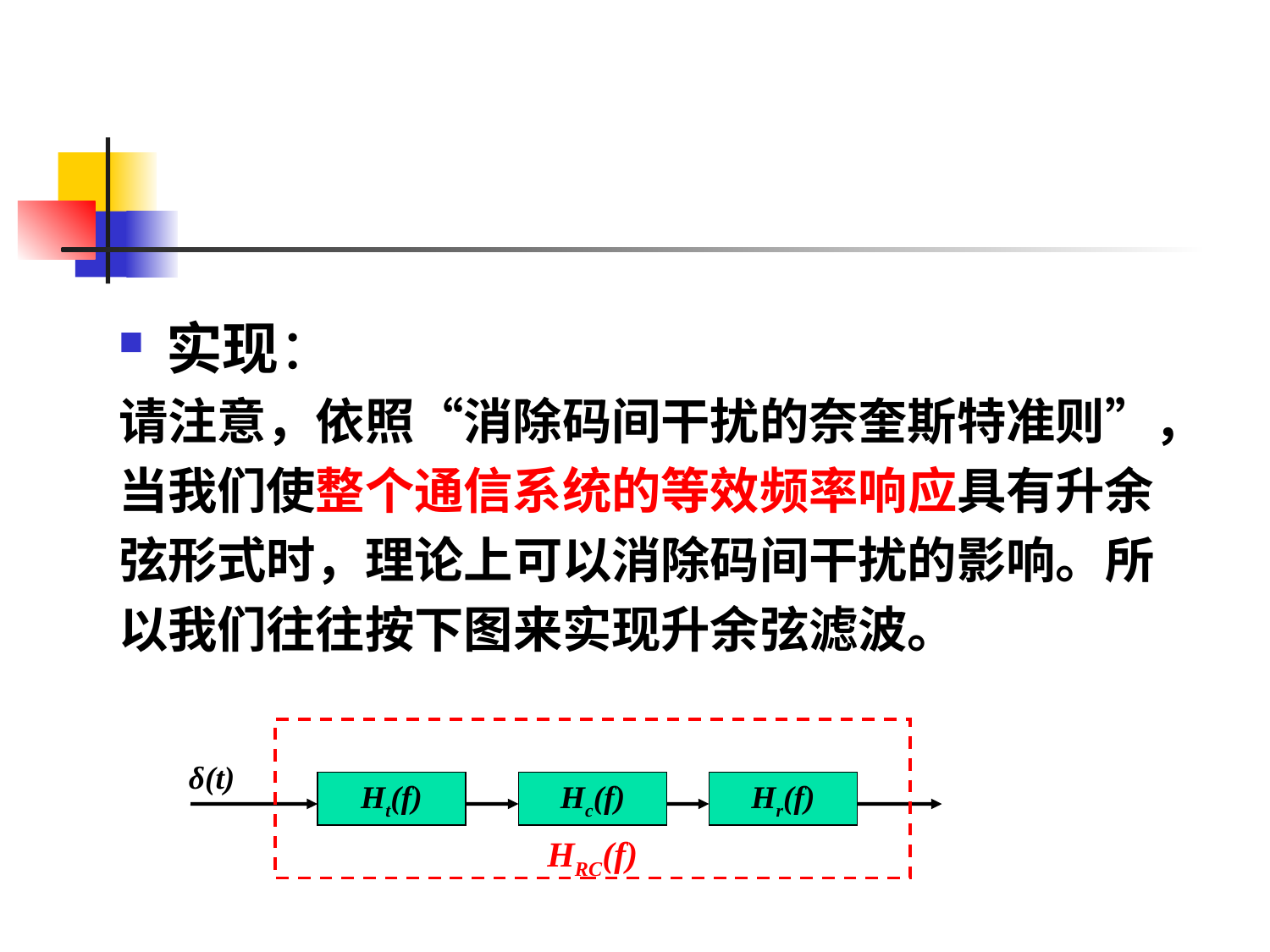

#
实现：
请注意，依照“消除码间干扰的奈奎斯特准则”，
当我们使整个通信系统的等效频率响应具有升余
弦形式时，理论上可以消除码间干扰的影响。所
以我们往往按下图来实现升余弦滤波。

HRC(f)
    δ(t)
Ht(f)
Hc(f)
Hr(f)